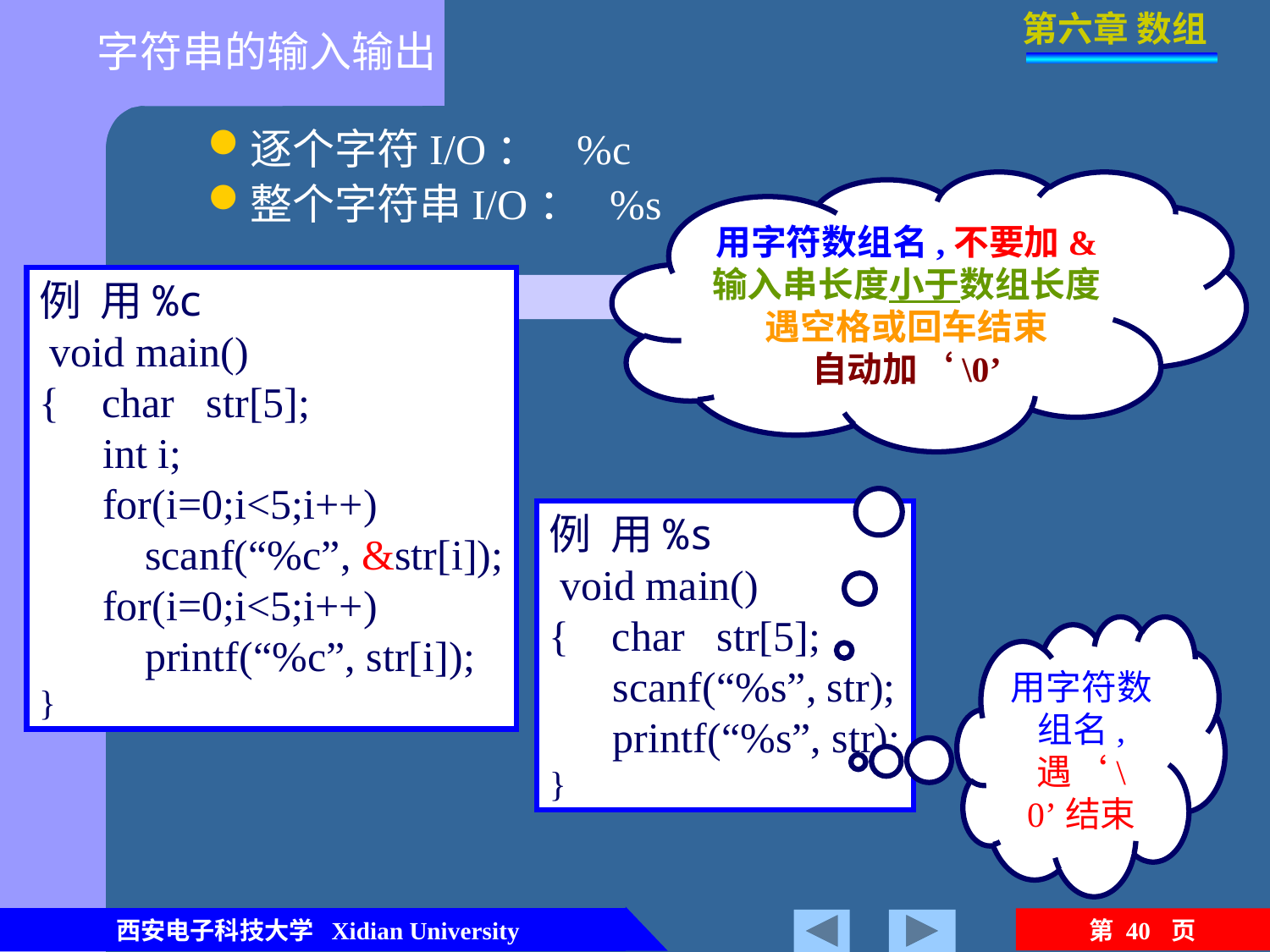

字符串的输入输出
第六章 数组

逐个字符I/O：   %c
整个字符串I/O：  %s
用字符数组名,不要加&
输入串长度小于数组长度
遇空格或回车结束
自动加‘\0’
例  用%c
 void main()
{    char   str[5];
      int i;
      for(i=0;i<5;i++)
          scanf(“%c”, &str[i]);
      for(i=0;i<5;i++)
          printf(“%c”, str[i]);
}
例  用%s
 void main()
{    char   str[5];
      scanf(“%s”, str);
      printf(“%s”, str);
}
用字符数组名,
遇‘\0’结束